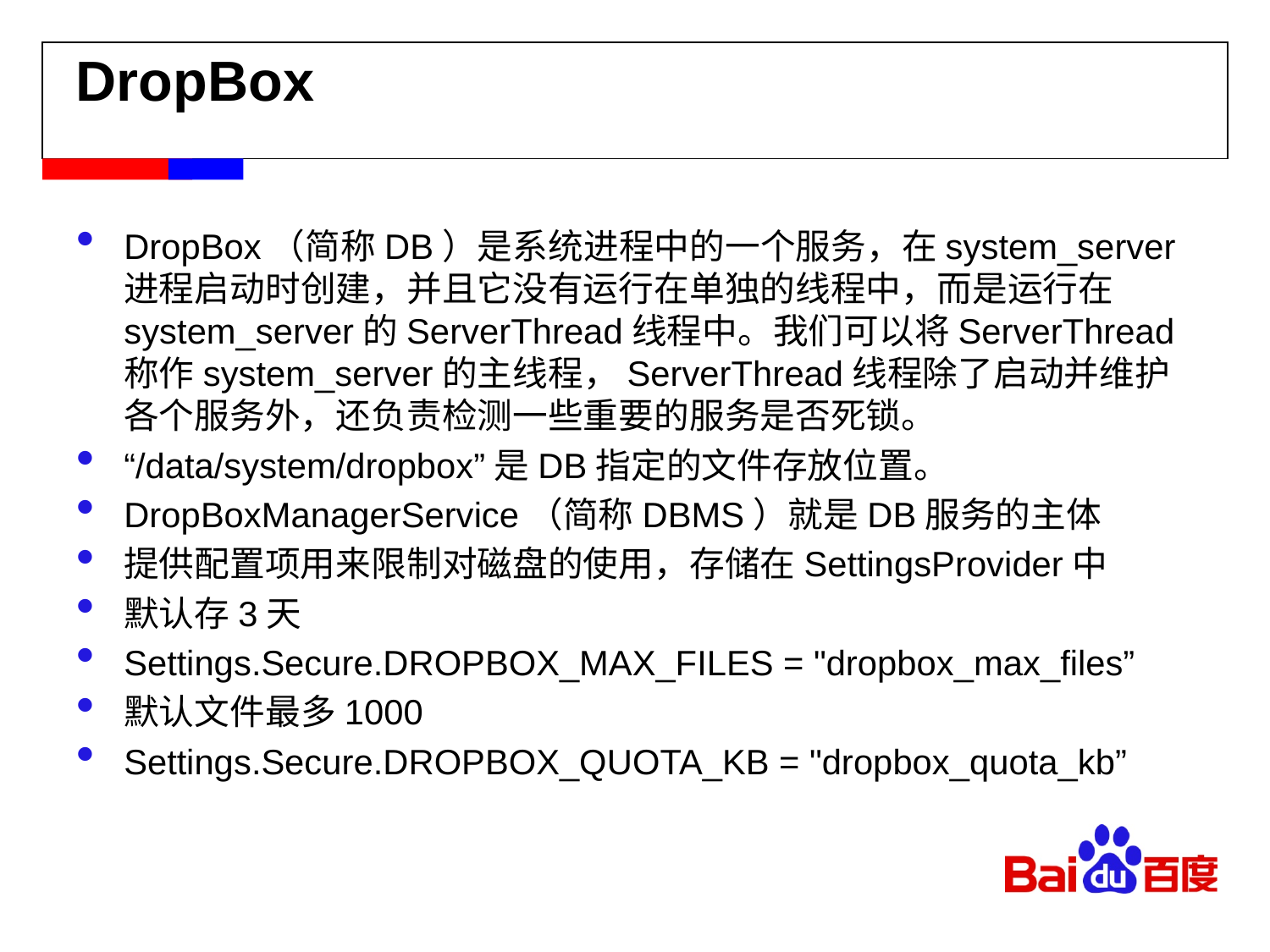

# DropBox
DropBox（简称DB）是系统进程中的一个服务，在system_server进程启动时创建，并且它没有运行在单独的线程中，而是运行在system_server的ServerThread线程中。我们可以将ServerThread称作system_server的主线程，ServerThread线程除了启动并维护各个服务外，还负责检测一些重要的服务是否死锁。
“/data/system/dropbox”是DB指定的文件存放位置。
DropBoxManagerService（简称DBMS）就是DB服务的主体
提供配置项用来限制对磁盘的使用，存储在SettingsProvider中
默认存3天
Settings.Secure.DROPBOX_MAX_FILES = "dropbox_max_files”
默认文件最多1000
Settings.Secure.DROPBOX_QUOTA_KB = "dropbox_quota_kb”